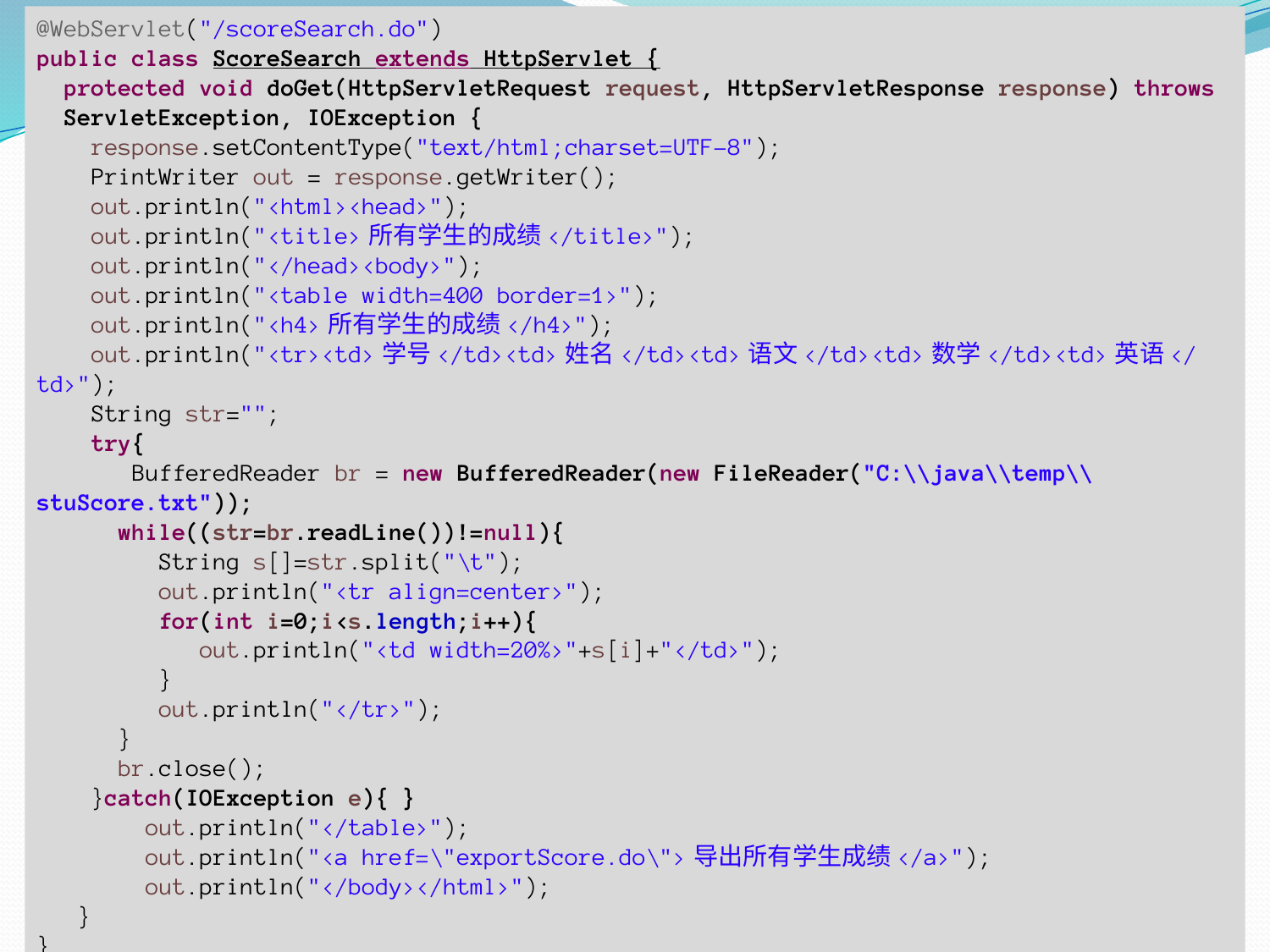

@WebServlet("/scoreSearch.do")
public class ScoreSearch extends HttpServlet {
  protected void doGet(HttpServletRequest request, HttpServletResponse response) throws    ServletException, IOException {
    response.setContentType("text/html;charset=UTF-8");
    PrintWriter out = response.getWriter();
    out.println("<html><head>");
    out.println("<title>所有学生的成绩</title>");
    out.println("</head><body>");
    out.println("<table width=400 border=1>");
    out.println("<h4>所有学生的成绩</h4>");
    out.println("<tr><td>学号</td><td>姓名</td><td>语文</td><td>数学</td><td>英语</td>");
    String str="";
    try{
       BufferedReader br = new BufferedReader(new FileReader("C:\\java\\temp\\stuScore.txt"));
      while((str=br.readLine())!=null){
         String s[]=str.split("\t");
         out.println("<tr align=center>");
         for(int i=0;i<s.length;i++){
            out.println("<td width=20%>"+s[i]+"</td>");
         }
         out.println("</tr>");
      }
      br.close();
    }catch(IOException e){ }
        out.println("</table>");
        out.println("<a href=\"exportScore.do\">导出所有学生成绩</a>");
        out.println("</body></html>");
   }
}